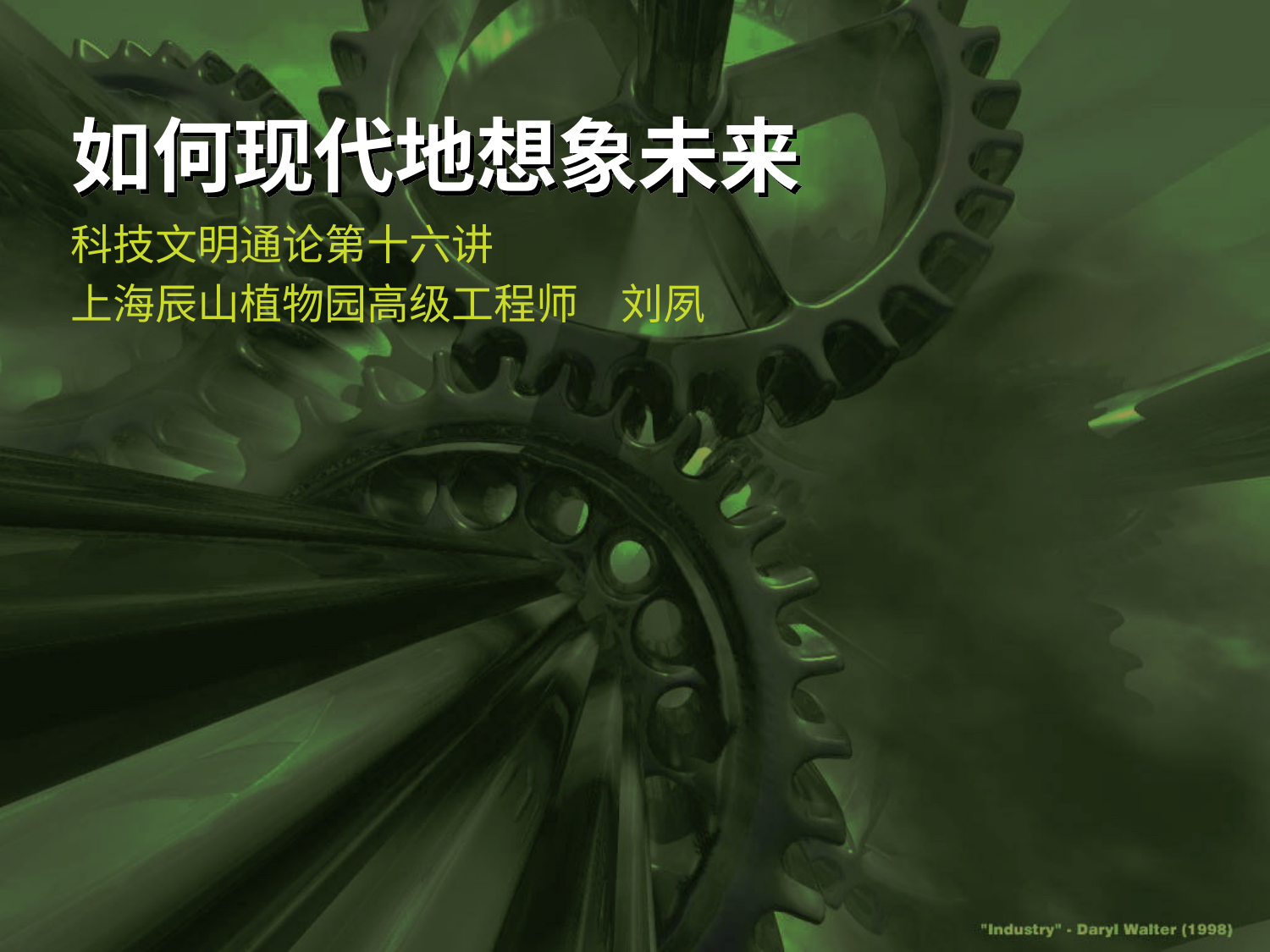

# 如何现代地想象未来
科技文明通论第十六讲
上海辰山植物园高级工程师　刘夙